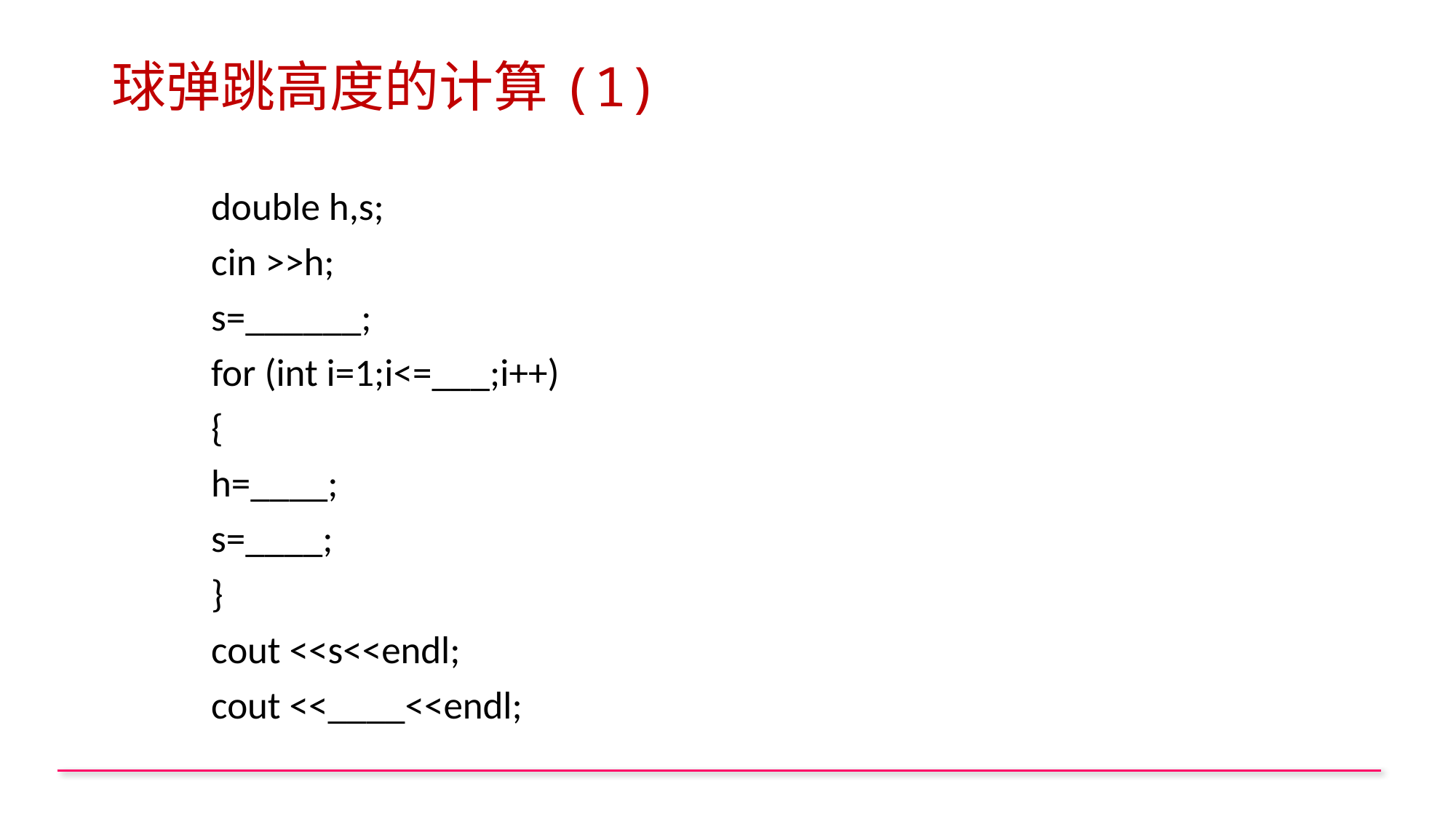

# 球弹跳高度的计算(1)
	double h,s;
	cin >>h;
	s=______;
	for (int i=1;i<=___;i++)
	{
		h=____;
		s=____;
	}
	cout <<s<<endl;
	cout <<____<<endl;